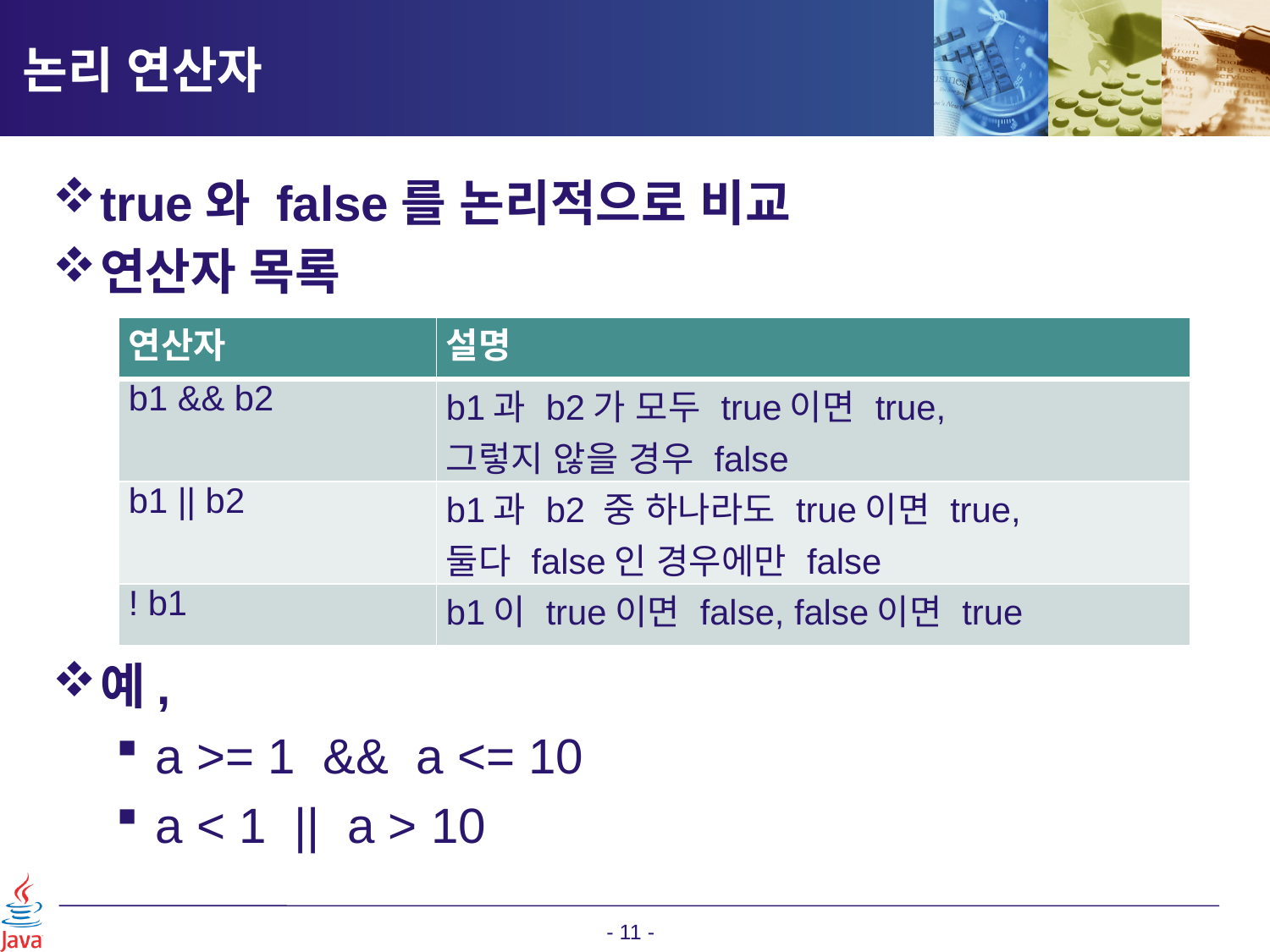

# 논리 연산자
true와 false를 논리적으로 비교
연산자 목록

예,
a >= 1  &&  a <= 10
a < 1  ||  a > 10
| 연산자 | 설명 |
| --- | --- |
| b1 && b2 | b1과 b2가 모두 true이면 true, 그렇지 않을 경우 false |
| b1 || b2 | b1과 b2 중 하나라도 true이면 true, 둘다 false인 경우에만 false |
| ! b1 | b1이 true이면 false, false이면 true |